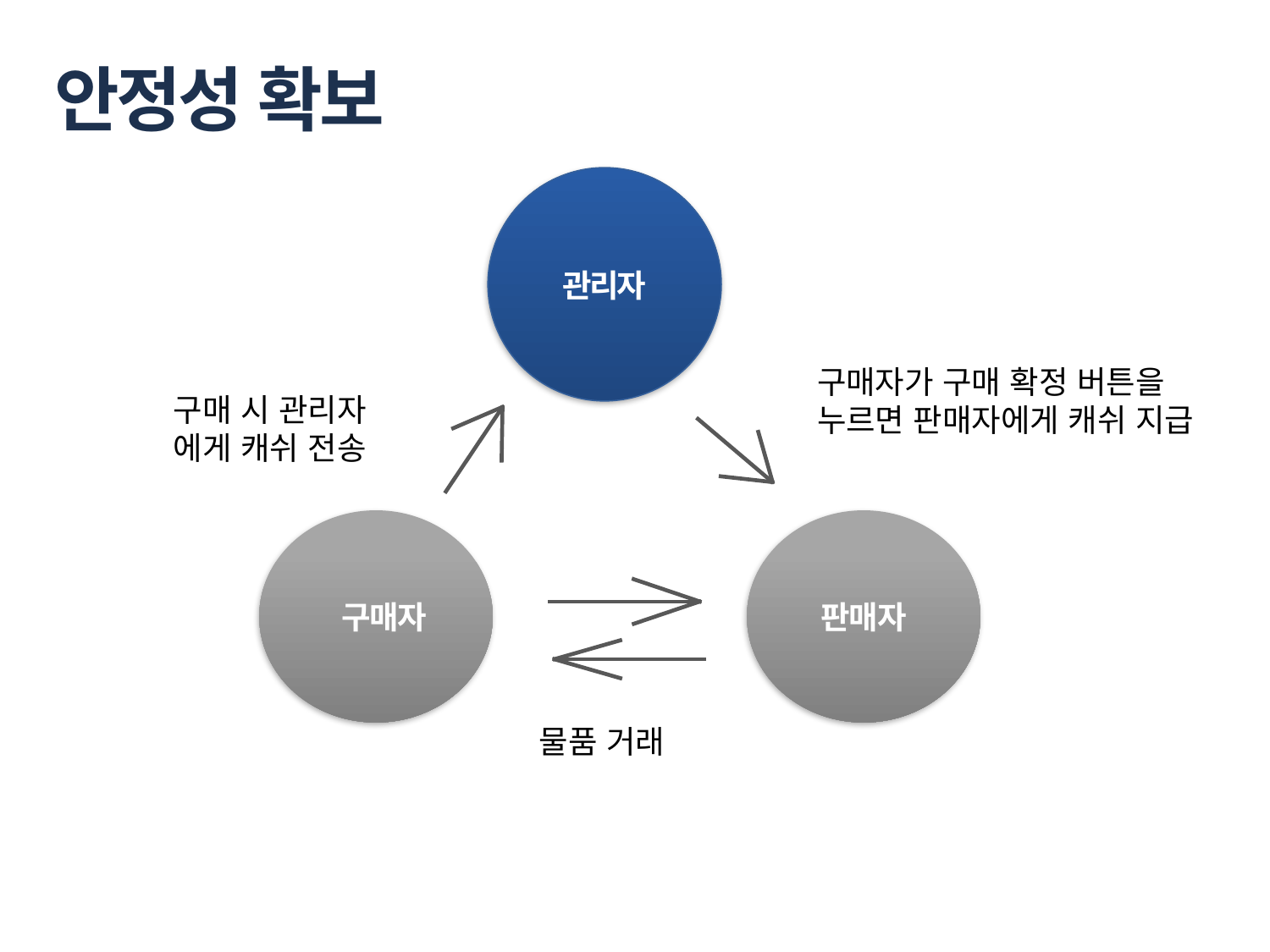

# 안정성 확보
관리자
구매자가 구매 확정 버튼을 누르면 판매자에게 캐쉬 지급
구매 시 관리자 에게 캐쉬 전송
 구매자
판매자
물품 거래